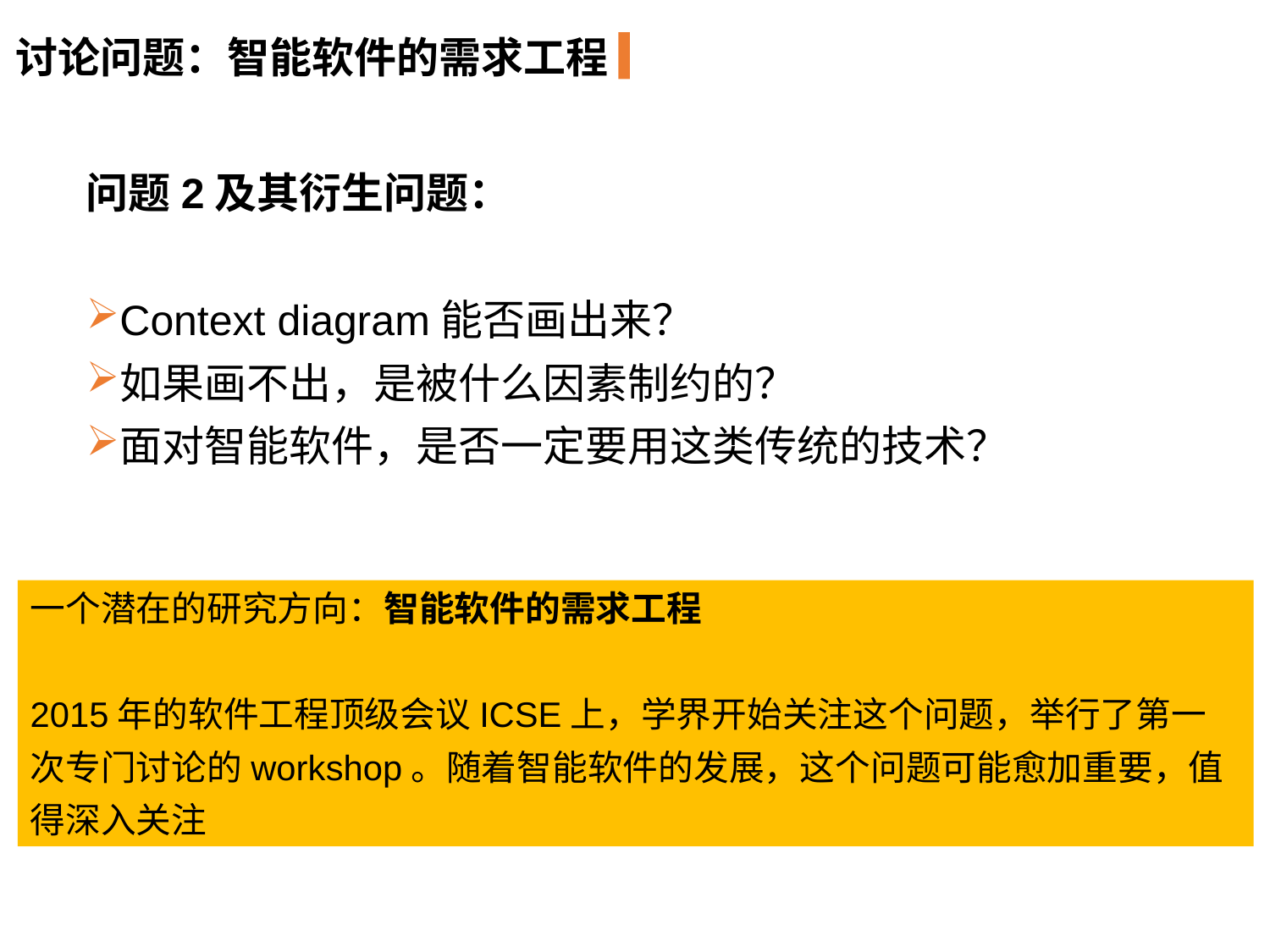

讨论问题：智能软件的需求工程

问题2及其衍生问题：

Context diagram能否画出来？
如果画不出，是被什么因素制约的？
面对智能软件，是否一定要用这类传统的技术？
一个潜在的研究方向：智能软件的需求工程

2015年的软件工程顶级会议ICSE上，学界开始关注这个问题，举行了第一次专门讨论的workshop。随着智能软件的发展，这个问题可能愈加重要，值得深入关注